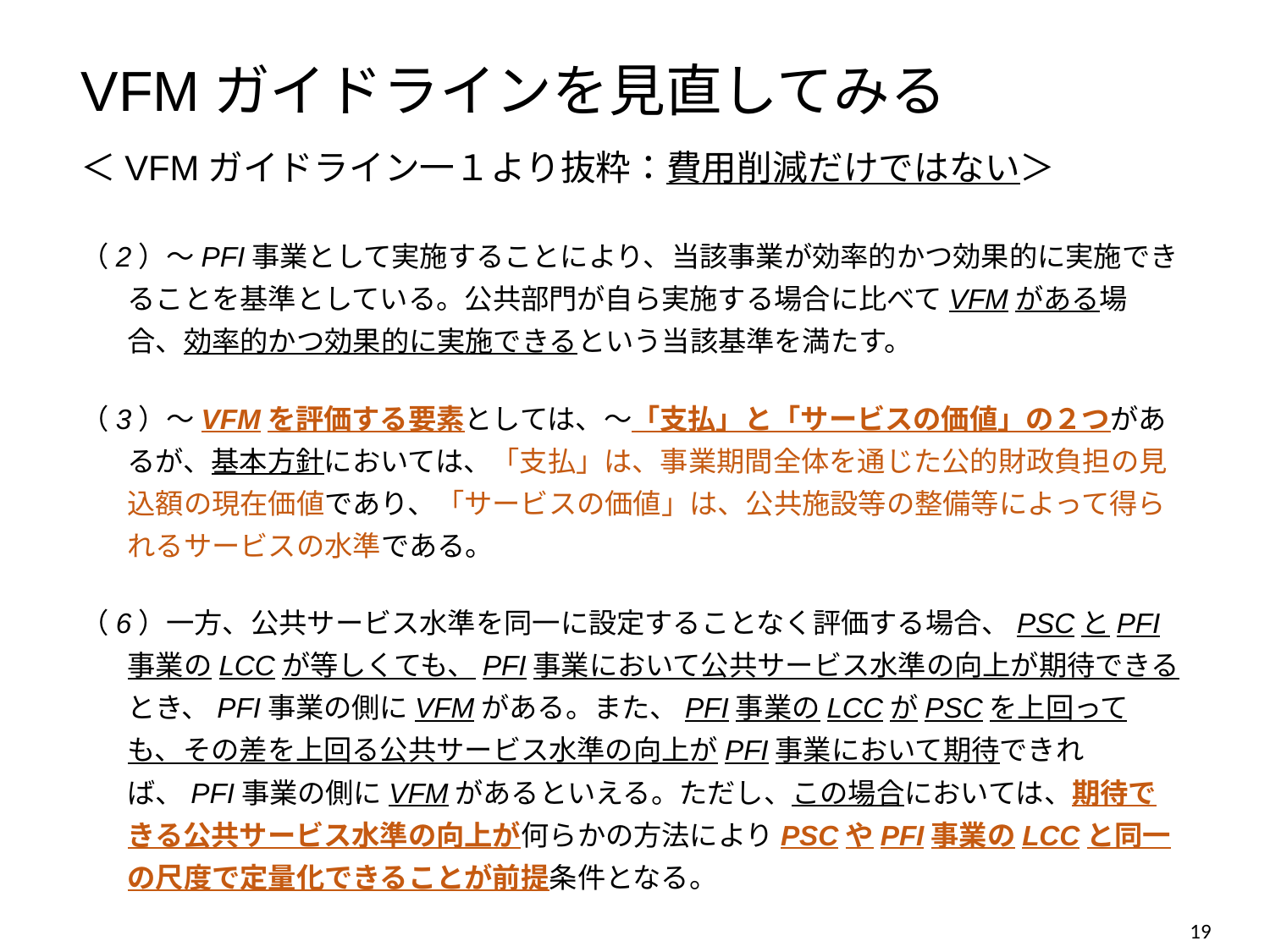

# VFMガイドラインを見直してみる
＜VFMガイドライン一１より抜粋：費用削減だけではない＞

（2）～PFI事業として実施することにより、当該事業が効率的かつ効果的に実施できることを基準としている。公共部門が自ら実施する場合に比べてVFMがある場合、効率的かつ効果的に実施できるという当該基準を満たす。

（3）～VFMを評価する要素としては、～「支払」と「サービスの価値」の２つがあるが、基本方針においては、「支払」は、事業期間全体を通じた公的財政負担の見込額の現在価値であり、「サービスの価値」は、公共施設等の整備等によって得られるサービスの水準である。

（6）一方、公共サービス水準を同一に設定することなく評価する場合、PSCとPFI事業のLCCが等しくても、PFI事業において公共サービス水準の向上が期待できるとき、PFI事業の側にVFMがある。また、PFI事業のLCCがPSCを上回っても、その差を上回る公共サービス水準の向上がPFI事業において期待できれば、PFI事業の側にVFMがあるといえる。ただし、この場合においては、期待できる公共サービス水準の向上が何らかの方法によりPSCやPFI事業のLCCと同一の尺度で定量化できることが前提条件となる。
19